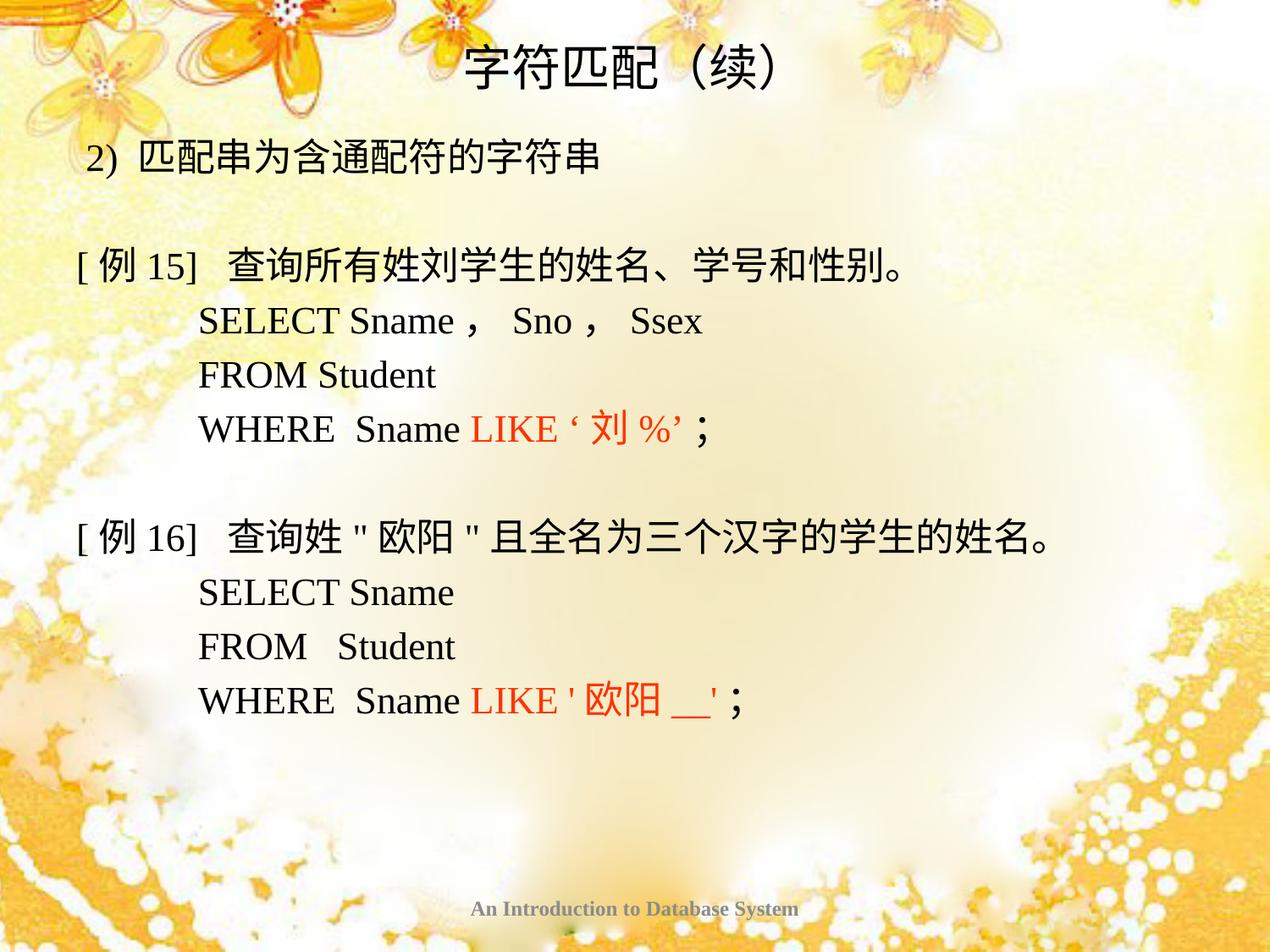

# 字符匹配（续）
 2) 匹配串为含通配符的字符串

[例15]  查询所有姓刘学生的姓名、学号和性别。
      SELECT Sname，Sno，Ssex
      FROM Student
      WHERE  Sname LIKE ‘刘%’；

[例16]  查询姓"欧阳"且全名为三个汉字的学生的姓名。
      SELECT Sname
      FROM   Student
      WHERE  Sname LIKE '欧阳__'；
An Introduction to Database System